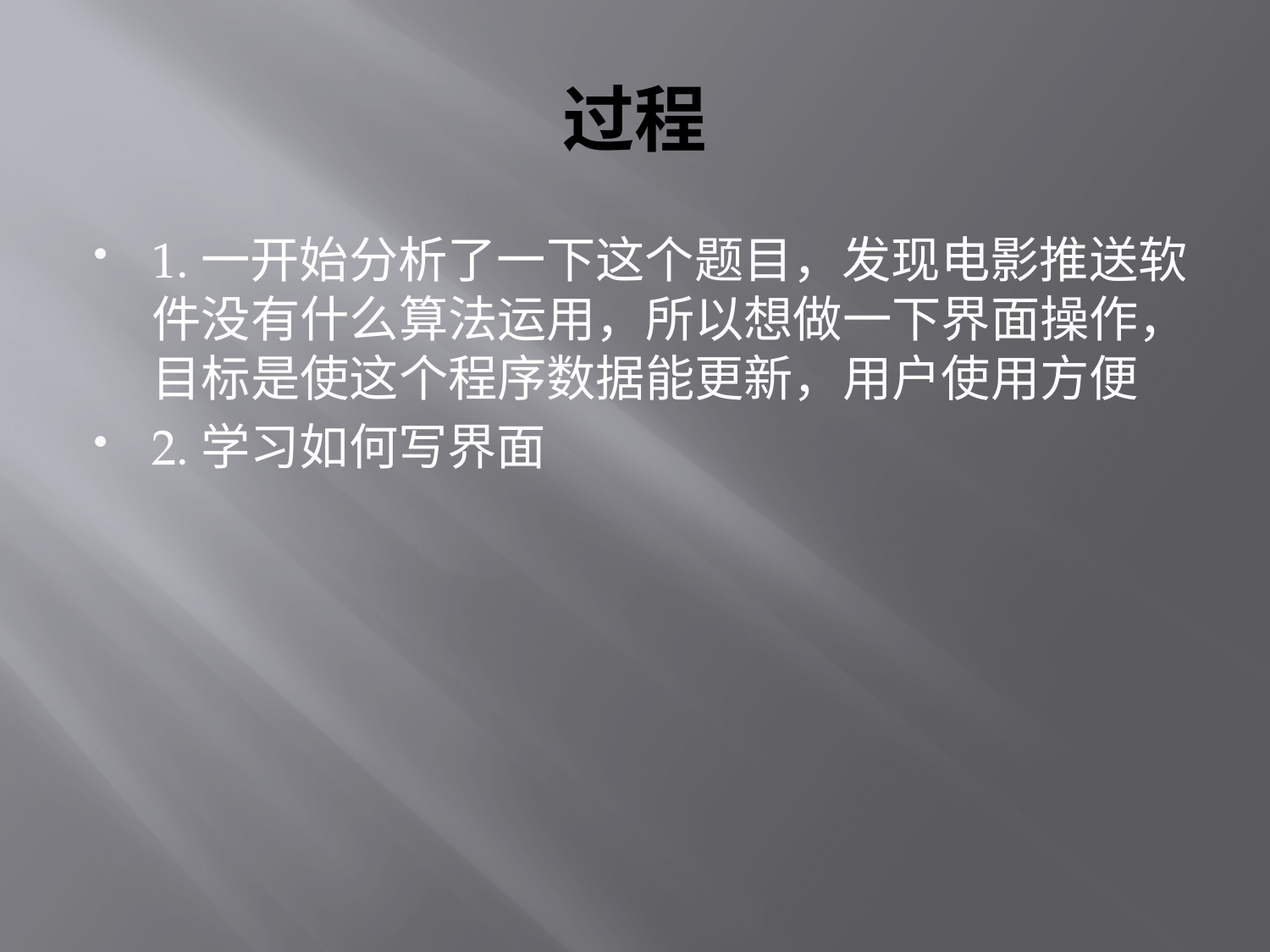

# 过程
1.一开始分析了一下这个题目，发现电影推送软件没有什么算法运用，所以想做一下界面操作，目标是使这个程序数据能更新，用户使用方便
2.学习如何写界面